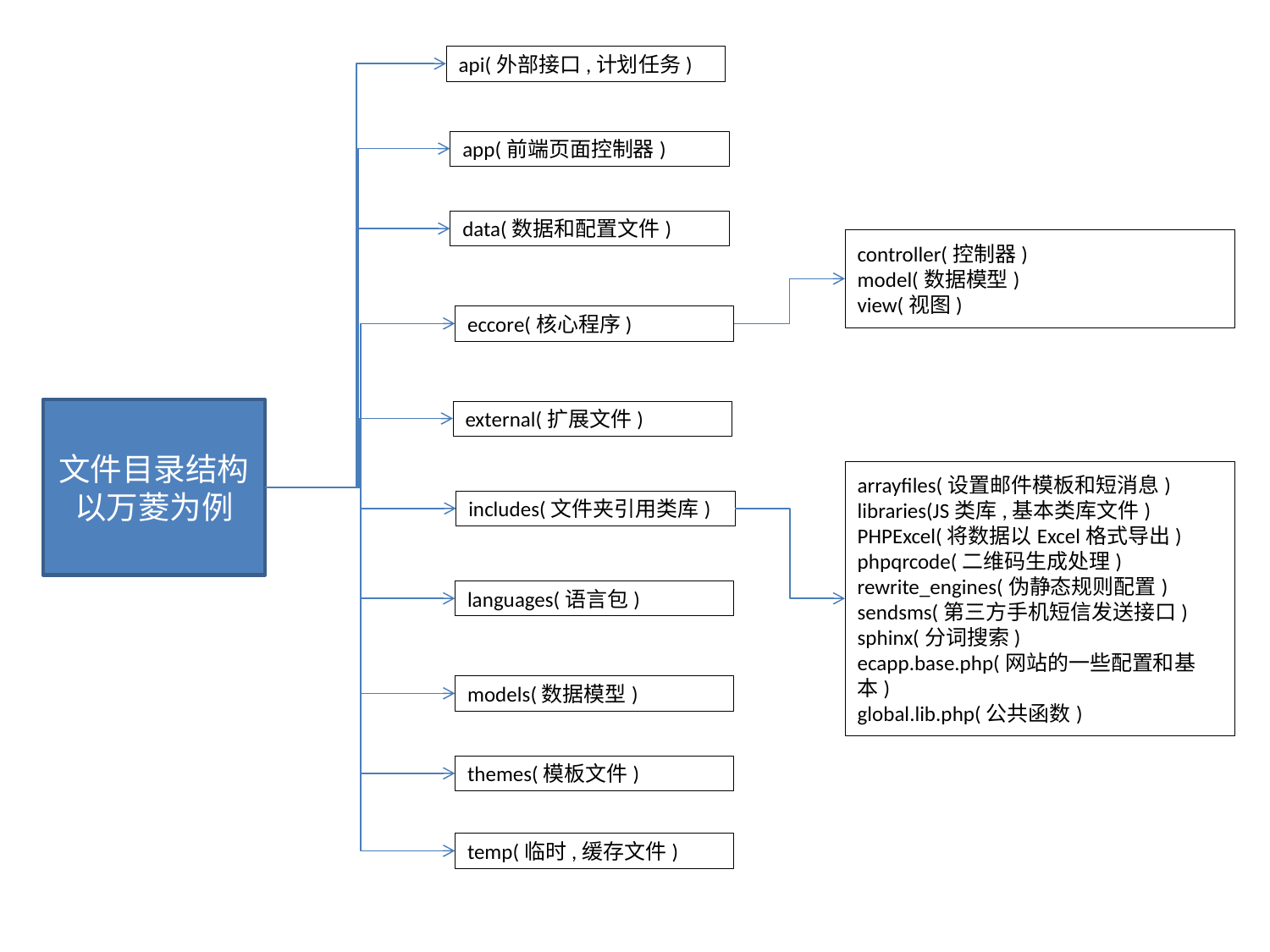

api(外部接口,计划任务)
app(前端页面控制器)
data(数据和配置文件)
controller(控制器)
model(数据模型)
view(视图)
eccore(核心程序)
文件目录结构
以万菱为例
external(扩展文件)
arrayfiles(设置邮件模板和短消息)
libraries(JS类库,基本类库文件)
PHPExcel(将数据以Excel格式导出)
phpqrcode(二维码生成处理)
rewrite_engines(伪静态规则配置)
sendsms(第三方手机短信发送接口)
sphinx(分词搜索)
ecapp.base.php(网站的一些配置和基本)
global.lib.php(公共函数)
includes(文件夹引用类库)
languages(语言包)
models(数据模型)
themes(模板文件)
temp(临时,缓存文件)